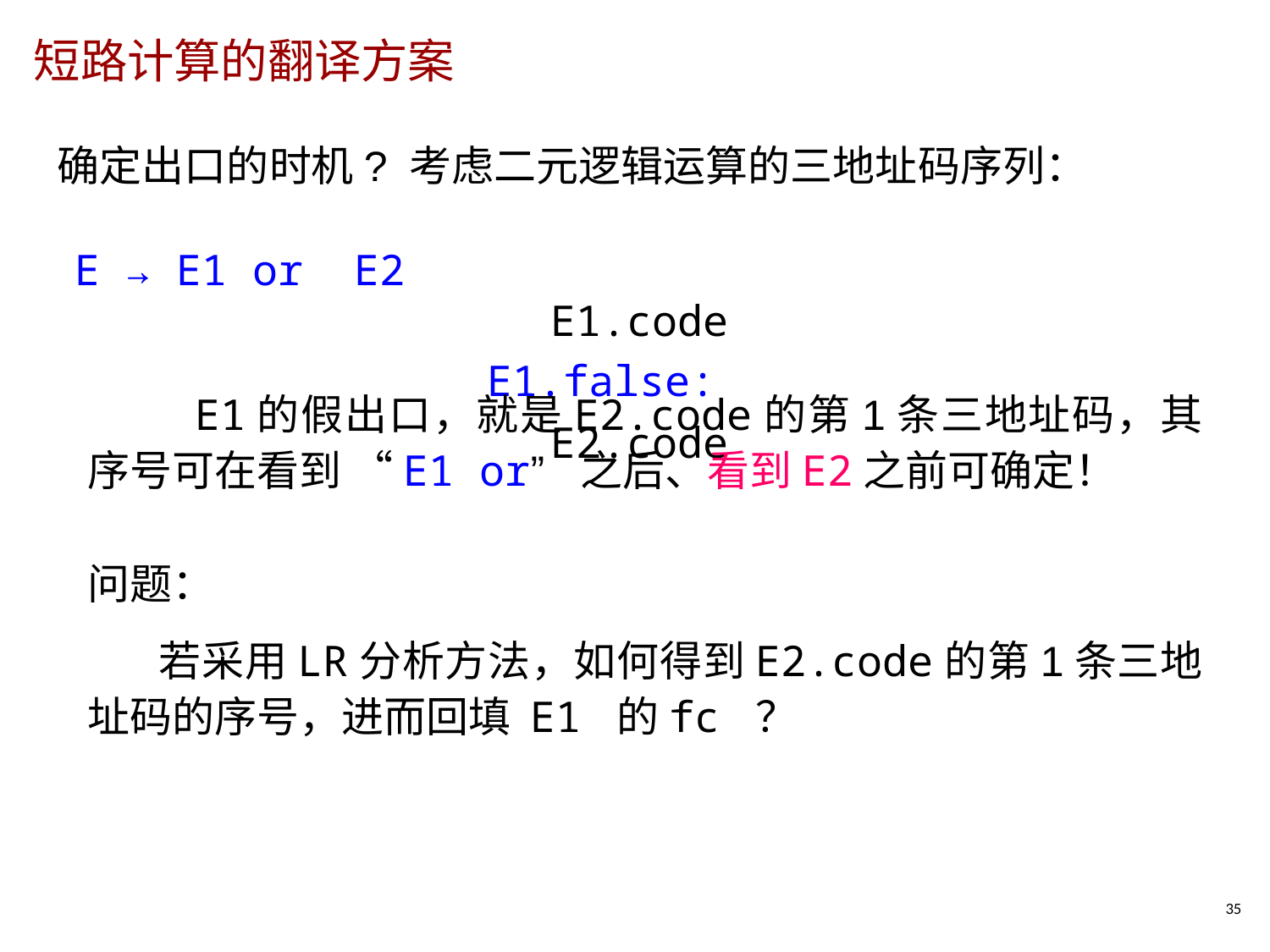

# 短路计算的翻译方案
确定出口的时机? 考虑二元逻辑运算的三地址码序列：
			E1.code
E1.false: 	E2.code
E → E1 or  E2
        E1的假出口，就是E2.code的第1条三地址码，其序号可在看到 “E1 or” 之后、看到E2之前可确定！
问题：
      若采用LR分析方法，如何得到E2.code的第1条三地址码的序号，进而回填 E1 的fc ？
35